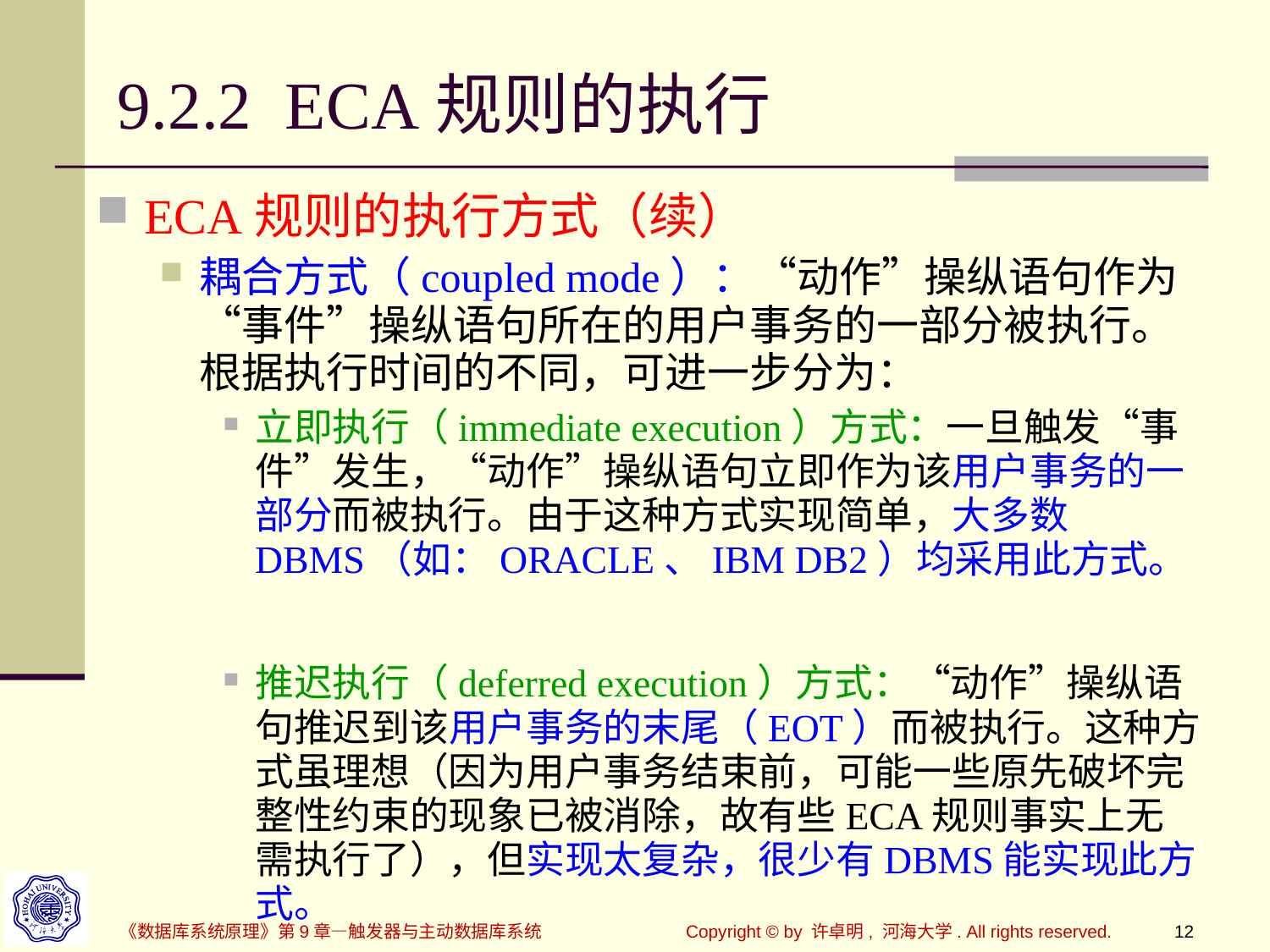

# 9.2.2  ECA规则的执行
ECA规则的执行方式（续）
耦合方式（coupled mode）：“动作”操纵语句作为“事件”操纵语句所在的用户事务的一部分被执行。根据执行时间的不同，可进一步分为：
立即执行（immediate execution）方式：一旦触发“事件”发生，“动作”操纵语句立即作为该用户事务的一部分而被执行。由于这种方式实现简单，大多数DBMS（如：ORACLE、IBM DB2）均采用此方式。

推迟执行（deferred execution）方式：“动作”操纵语句推迟到该用户事务的末尾（EOT）而被执行。这种方式虽理想（因为用户事务结束前，可能一些原先破坏完整性约束的现象已被消除，故有些ECA规则事实上无需执行了），但实现太复杂，很少有DBMS能实现此方式。
《数据库系统原理》第9章—触发器与主动数据库系统
Copyright © by 许卓明, 河海大学. All rights reserved.
12